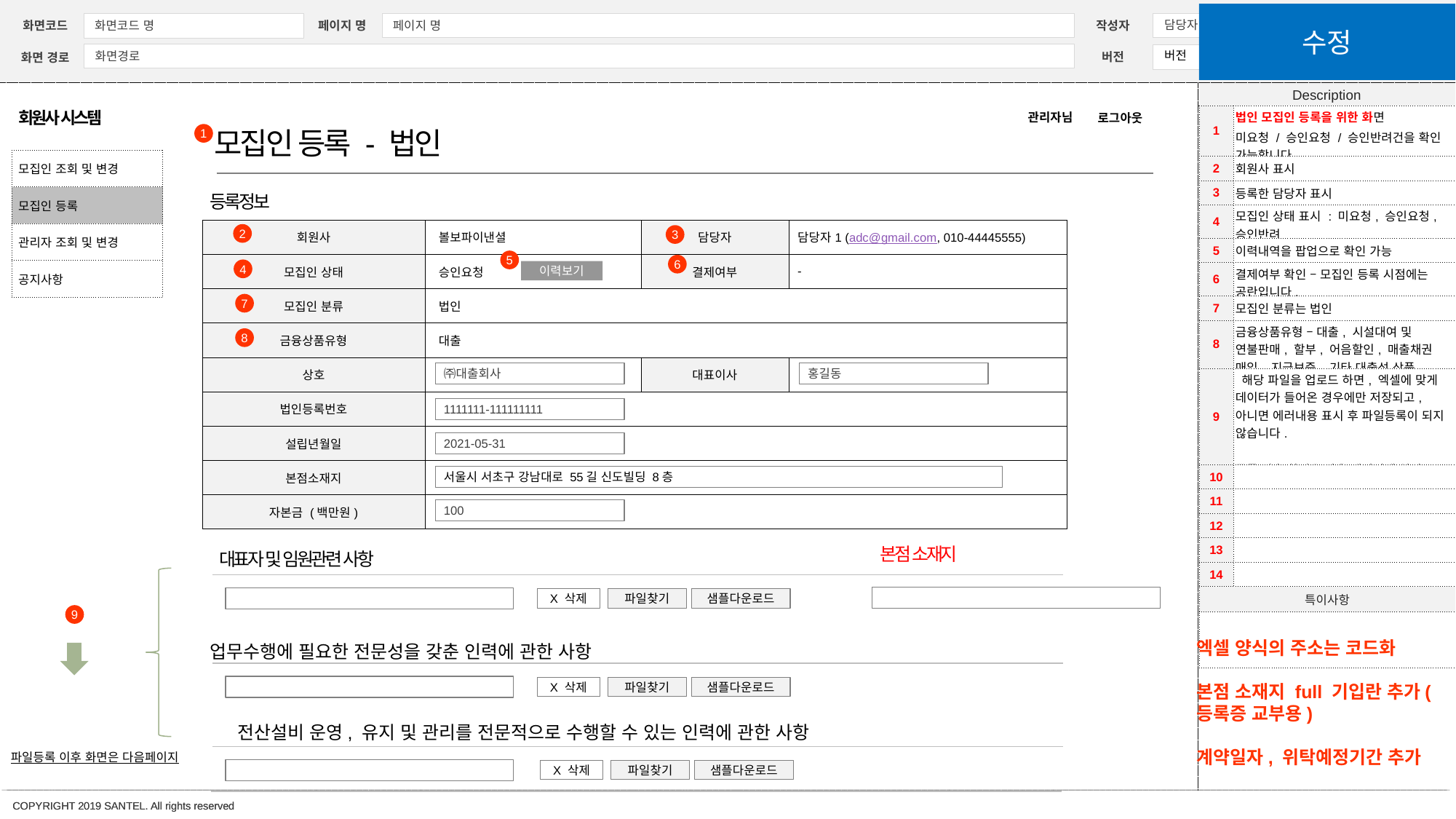

수정
회원사 시스템
관리자님
로그아웃
| 1 | 법인 모집인 등록을 위한 화면 미요청 / 승인요청 / 승인반려건을 확인 가능합니다. |
| --- | --- |
| 2 | 회원사 표시 |
| 3 | 등록한 담당자 표시 |
| 4 | 모집인 상태 표시 : 미요청, 승인요청,승인반려 |
| 5 | 이력내역을 팝업으로 확인 가능 |
| 6 | 결제여부 확인 – 모집인 등록 시점에는 공란입니다. |
| 7 | 모집인 분류는 법인 |
| 8 | 금융상품유형 – 대출, 시설대여 및 연불판매, 할부, 어음할인, 매출채권 매입, 지급보증, 기타 대출성 상품 |
| 9 | 해당 파일을 업로드 하면, 엑셀에 맞게 데이터가 들어온 경우에만 저장되고, 아니면 에러내용 표시 후 파일등록이 되지 않습니다. 등록 이후 화면은 다음 페이지에 설명 |
| 10 |  |
| 11 |  |
| 12 |  |
| 13 |  |
| 14 |  |
| 특이사항 |  |
|  |  |
모집인 등록 - 법인
1
| 모집인 조회 및 변경 |
| --- |
| 모집인 등록 |
| 관리자 조회 및 변경 |
| 공지사항 |
등록정보
| 회원사 | 볼보파이낸셜 | 담당자 | 담당자1 (adc@gmail.com, 010-44445555) |
| --- | --- | --- | --- |
| 모집인 상태 | 승인요청 | 결제여부 | - |
| 모집인 분류 | 법인 |  |  |
| 금융상품유형 | 대출 |  |  |
| 상호 |  | 대표이사 |  |
| 법인등록번호 |  |  |  |
| 설립년월일 |  |  |  |
| 본점소재지 |  |  |  |
| 자본금 (백만원) |  |  |  |
2
3
5
6
4
이력보기
7
8
㈜대출회사
홍길동
1111111-111111111
2021-05-31
서울시 서초구 강남대로 55길 신도빌딩 8층
100
본점 소재지
대표자 및 임원관련 사항

X 삭제
파일찾기
샘플다운로드
9
엑셀 양식의 주소는 코드화

본점 소재지 full 기입란 추가(등록증 교부용)

계약일자, 위탁예정기간 추가

업무수행에 필요한 전문성을 갖춘 인력에 관한 사항

X 삭제
파일찾기
샘플다운로드
전산설비 운영, 유지 및 관리를 전문적으로 수행할 수 있는 인력에 관한 사항
파일등록 이후 화면은 다음페이지

X 삭제
파일찾기
샘플다운로드